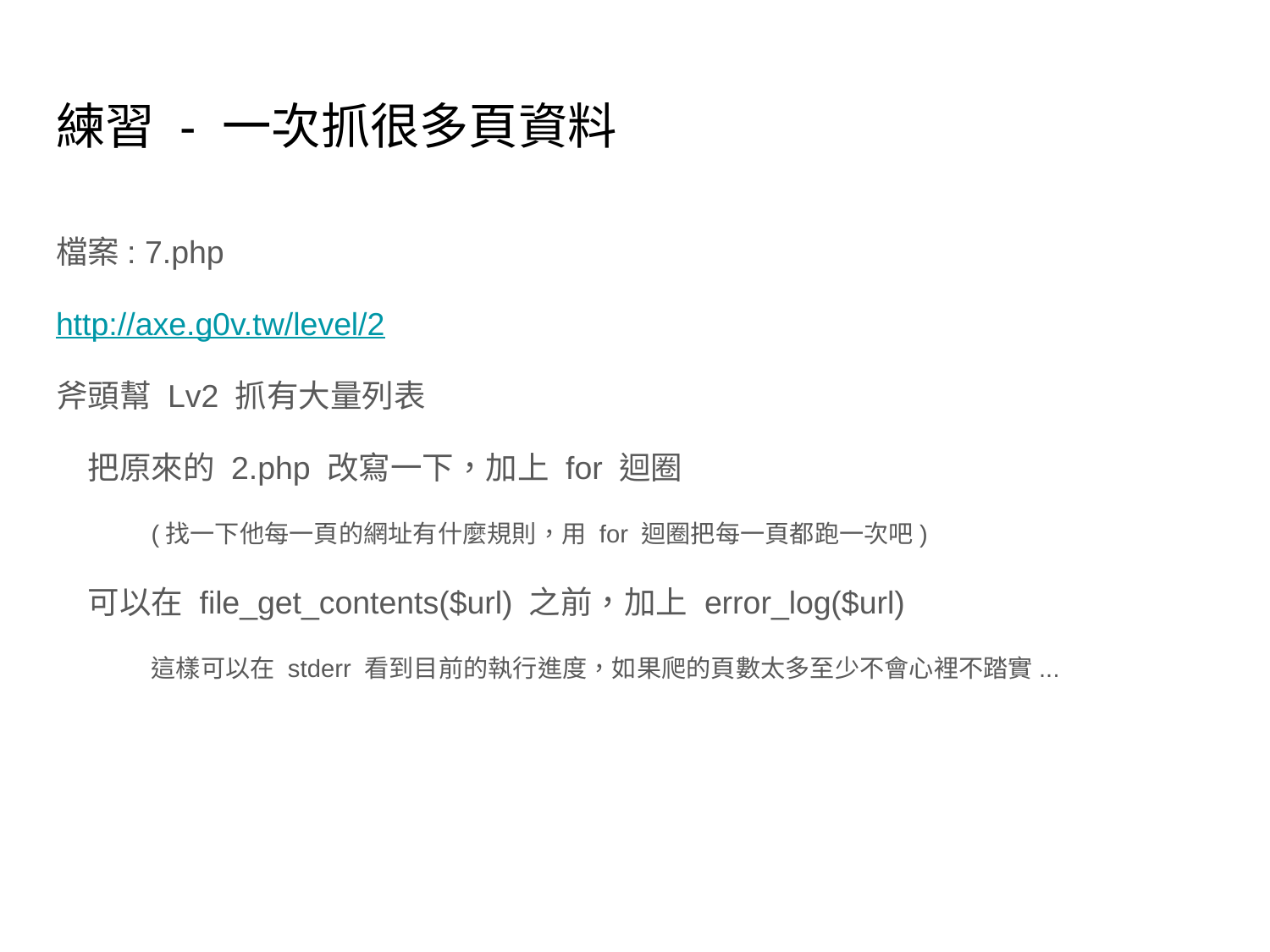

# 練習 - 一次抓很多頁資料
檔案: 7.php
http://axe.g0v.tw/level/2
斧頭幫 Lv2 抓有大量列表
把原來的 2.php 改寫一下，加上 for 迴圈
(找一下他每一頁的網址有什麼規則，用 for 迴圈把每一頁都跑一次吧)
可以在 file_get_contents($url) 之前，加上 error_log($url)
這樣可以在 stderr 看到目前的執行進度，如果爬的頁數太多至少不會心裡不踏實...